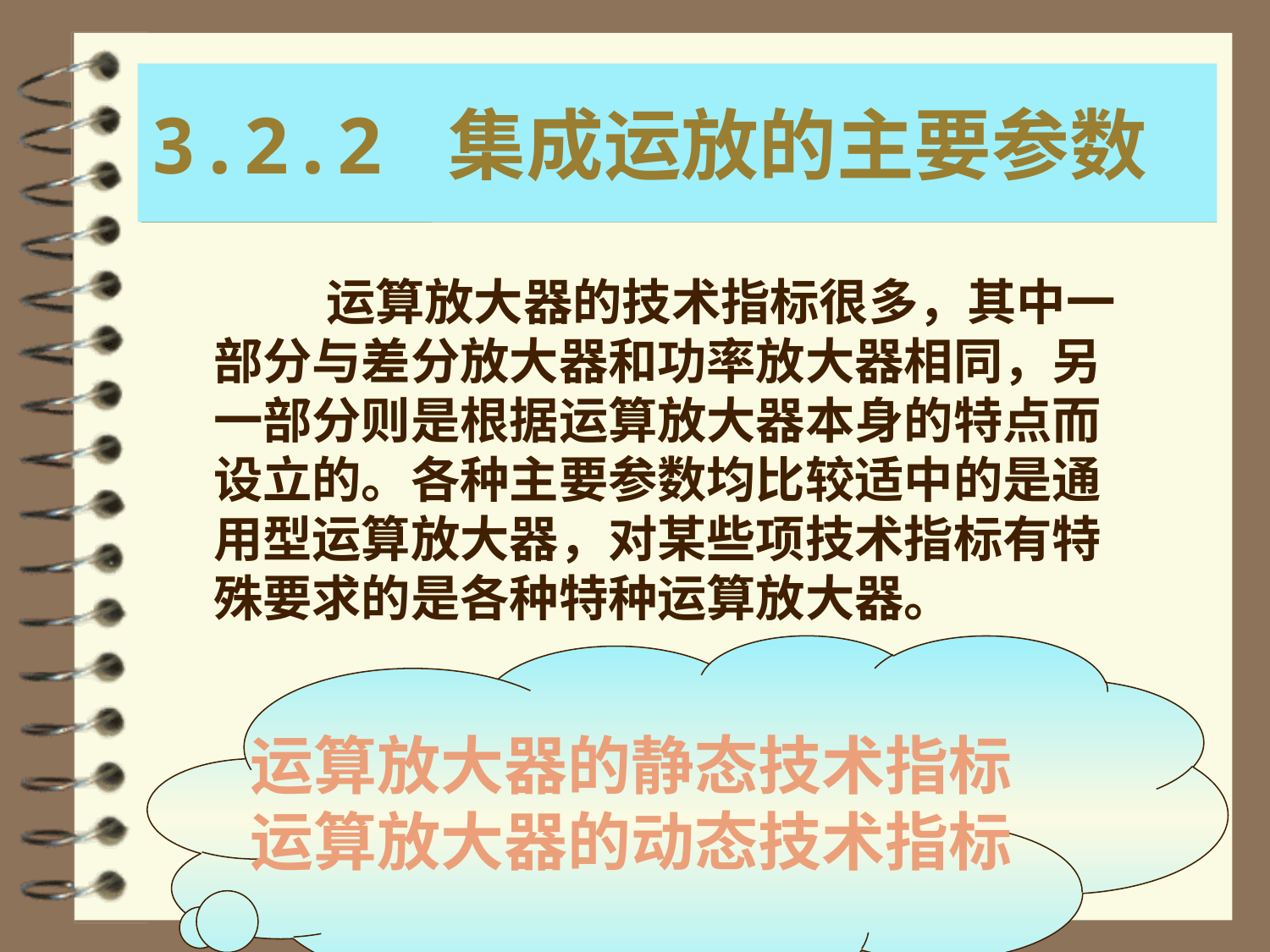

# 3.2.2 集成运放的主要参数
         运算放大器的技术指标很多，其中一部分与差分放大器和功率放大器相同，另一部分则是根据运算放大器本身的特点而设立的。各种主要参数均比较适中的是通用型运算放大器，对某些项技术指标有特殊要求的是各种特种运算放大器。

    运算放大器的静态技术指标
    运算放大器的动态技术指标